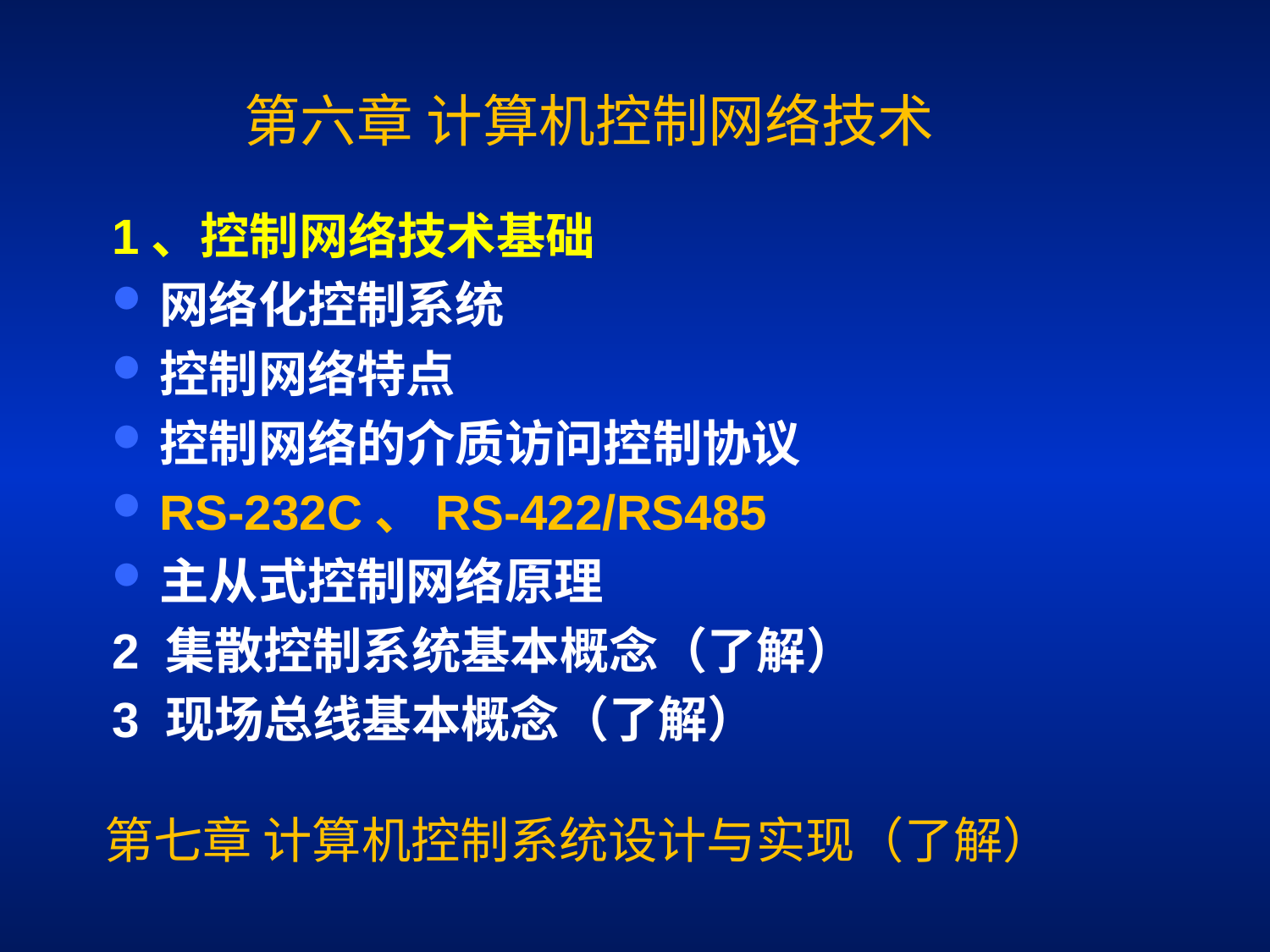

# 第六章 计算机控制网络技术
1、控制网络技术基础
网络化控制系统
控制网络特点
控制网络的介质访问控制协议
RS-232C、RS-422/RS485
主从式控制网络原理
2 集散控制系统基本概念（了解）
3 现场总线基本概念（了解）
第七章 计算机控制系统设计与实现（了解）